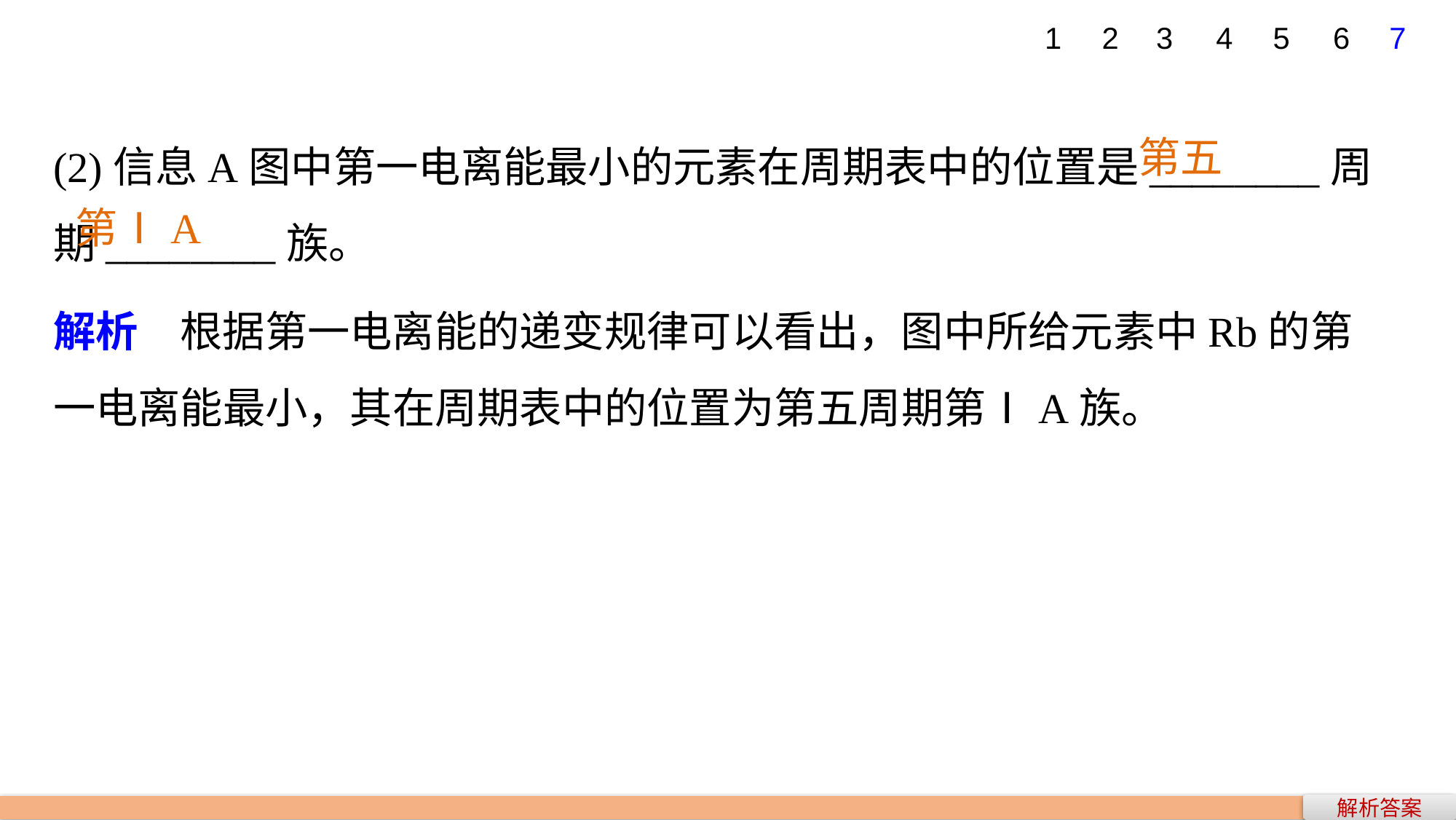

1
2
3
4
5
6
7
(2)信息A图中第一电离能最小的元素在周期表中的位置是________周期________族。
第五
第ⅠA
解析　根据第一电离能的递变规律可以看出，图中所给元素中Rb的第一电离能最小，其在周期表中的位置为第五周期第ⅠA族。
解析答案